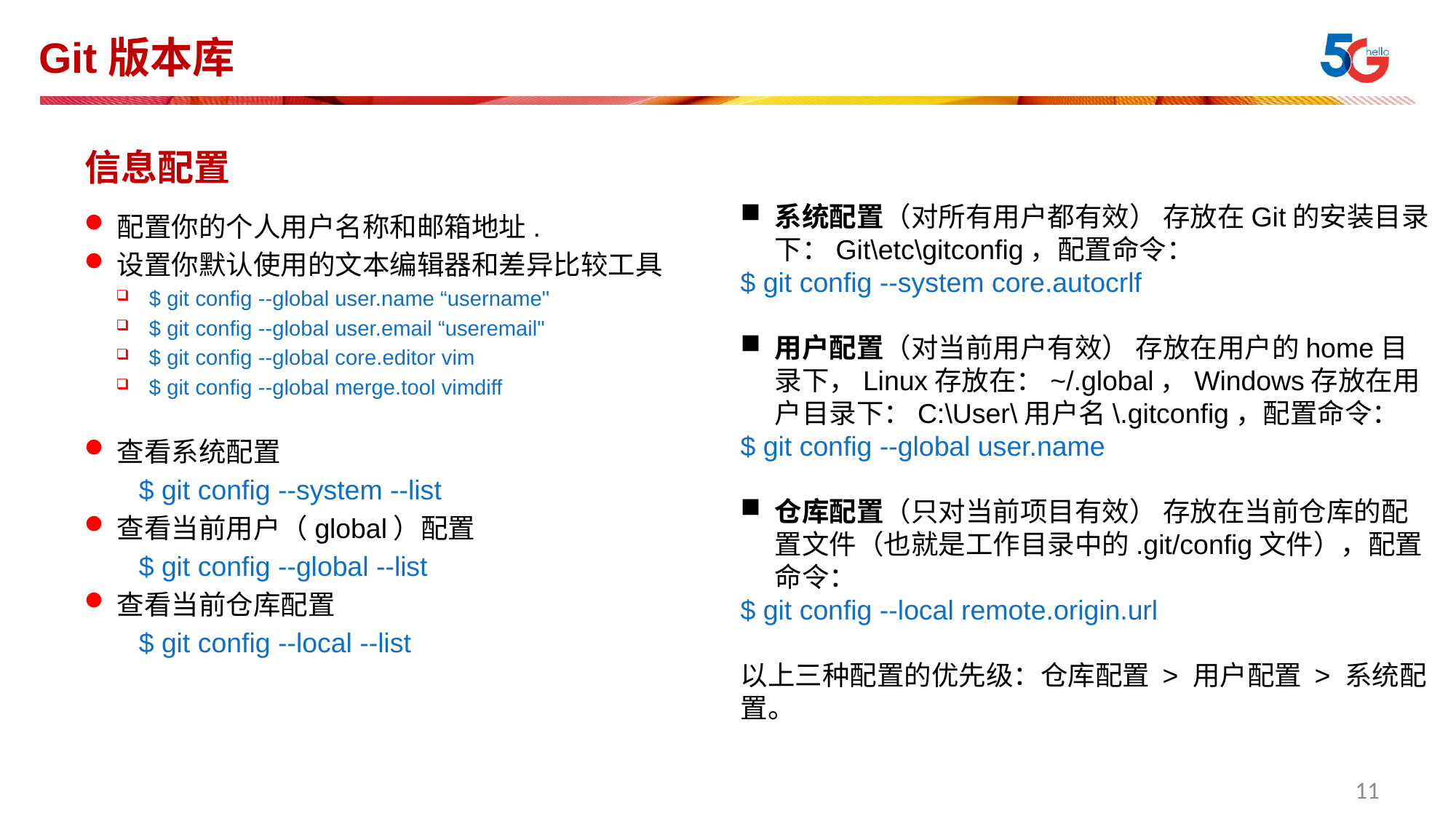

# Git版本库
信息配置
系统配置（对所有用户都有效） 存放在Git的安装目录下：Git\etc\gitconfig，配置命令：
$ git config --system core.autocrlf

用户配置（对当前用户有效） 存放在用户的home目录下，Linux存放在：~/.global，Windows存放在用户目录下：C:\User\用户名\.gitconfig，配置命令：
$ git config --global user.name

仓库配置（只对当前项目有效） 存放在当前仓库的配置文件（也就是工作目录中的.git/config文件），配置命令：
$ git config --local remote.origin.url

以上三种配置的优先级：仓库配置 > 用户配置 > 系统配置。
配置你的个人用户名称和邮箱地址.
设置你默认使用的文本编辑器和差异比较工具
$ git config --global user.name “username"
$ git config --global user.email “useremail"
$ git config --global core.editor vim
$ git config --global merge.tool vimdiff

查看系统配置
$ git config --system --list
查看当前用户（global）配置
$ git config --global --list
查看当前仓库配置
$ git config --local --list